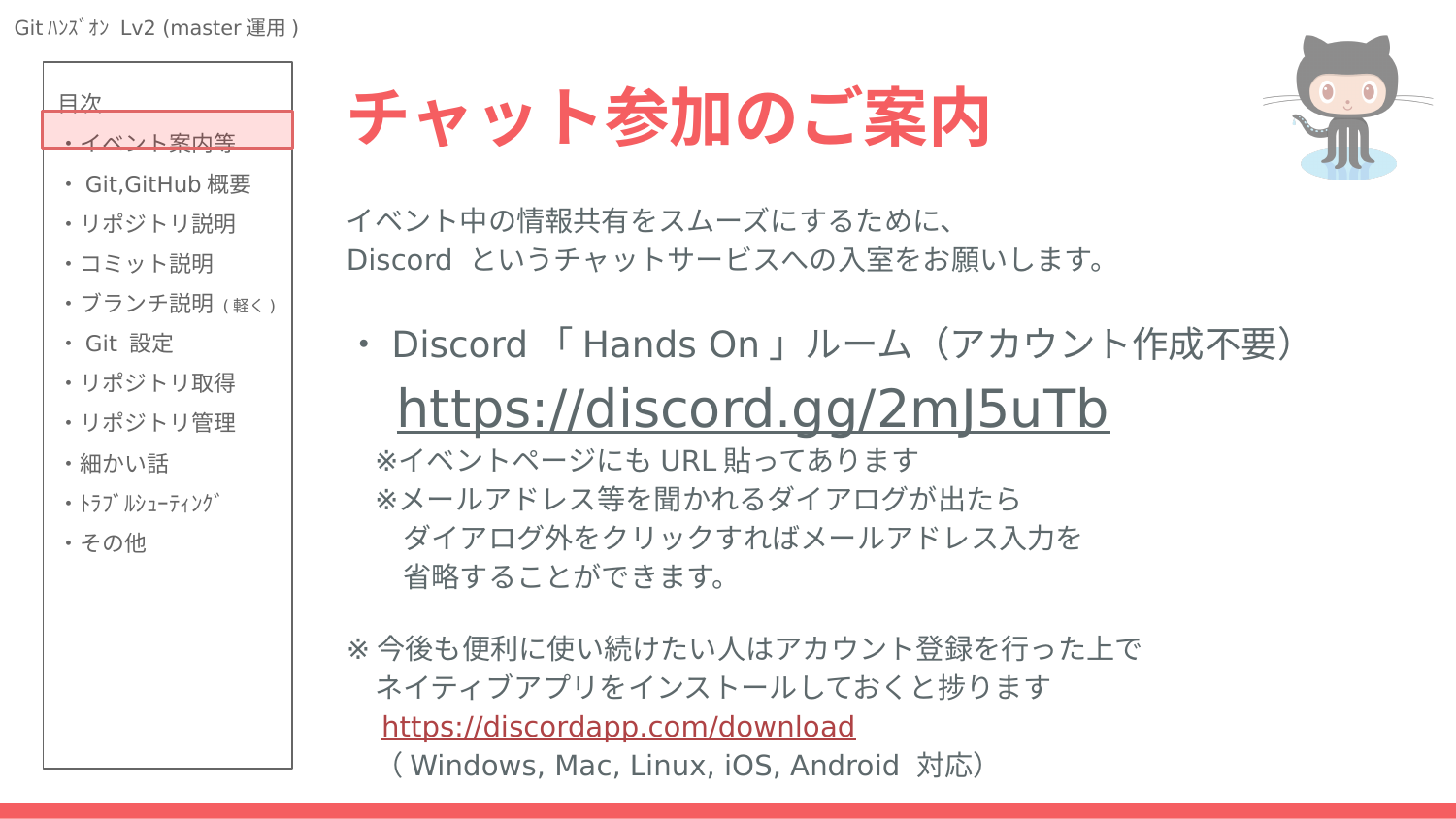

# チャット参加のご案内

イベント中の情報共有をスムーズにするために、
Discord というチャットサービスへの入室をお願いします。
・Discord「Hands On」ルーム（アカウント作成不要）
　https://discord.gg/2mJ5uTb
　※イベントページにもURL貼ってあります
　※メールアドレス等を聞かれるダイアログが出たら
　　ダイアログ外をクリックすればメールアドレス入力を
　　省略することができます。
※今後も便利に使い続けたい人はアカウント登録を行った上で
　ネイティブアプリをインストールしておくと捗ります
　https://discordapp.com/download
　（Windows, Mac, Linux, iOS, Android 対応）